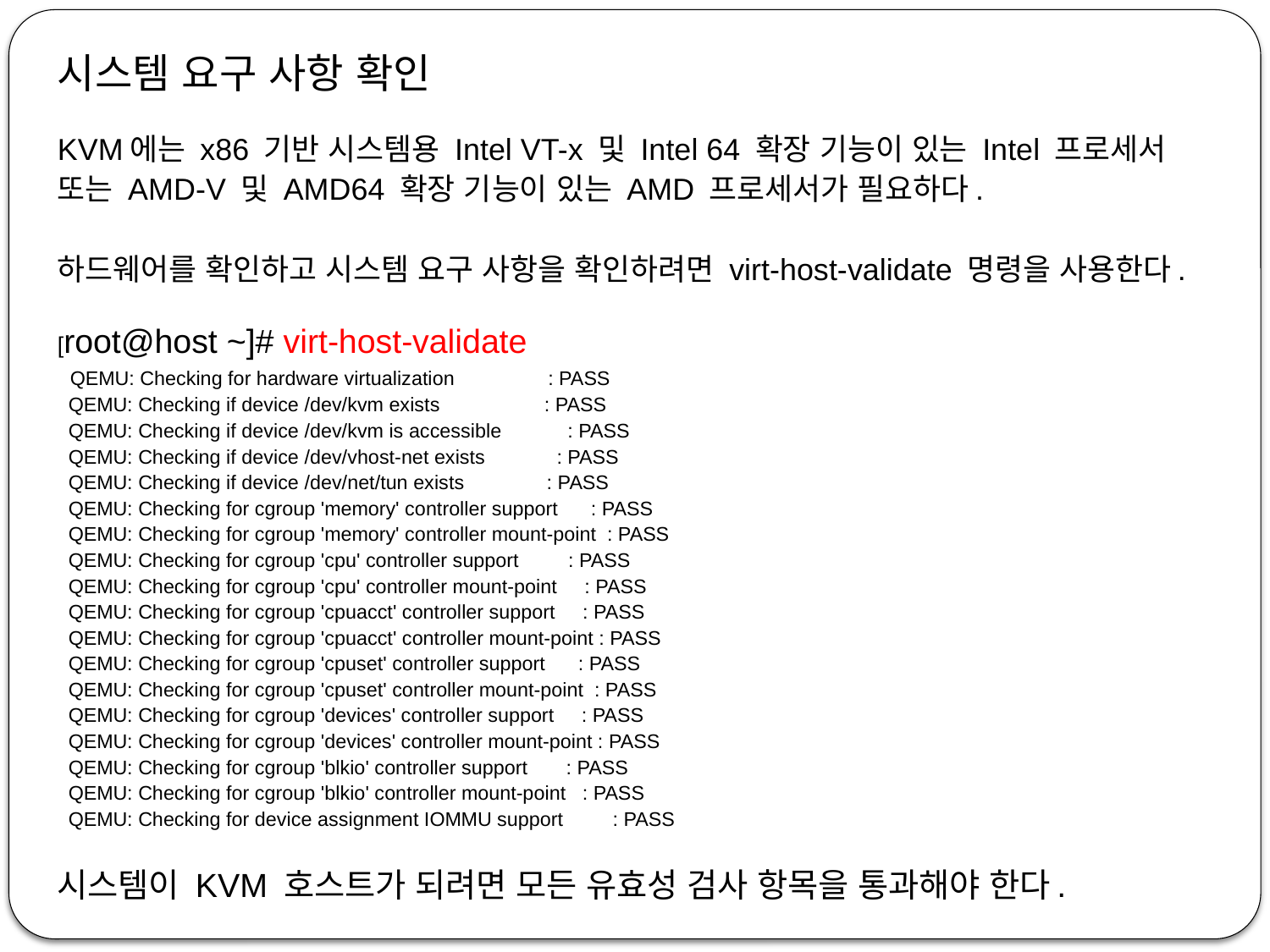

시스템 요구 사항 확인

KVM에는 x86 기반 시스템용 Intel VT-x 및 Intel 64 확장 기능이 있는 Intel 프로세서 또는 AMD-V 및 AMD64 확장 기능이 있는 AMD 프로세서가 필요하다.

하드웨어를 확인하고 시스템 요구 사항을 확인하려면 virt-host-validate 명령을 사용한다.

[root@host ~]# virt-host-validate
  QEMU: Checking for hardware virtualization                 : PASS
  QEMU: Checking if device /dev/kvm exists                   : PASS
  QEMU: Checking if device /dev/kvm is accessible            : PASS
  QEMU: Checking if device /dev/vhost-net exists             : PASS
  QEMU: Checking if device /dev/net/tun exists               : PASS
  QEMU: Checking for cgroup 'memory' controller support      : PASS
  QEMU: Checking for cgroup 'memory' controller mount-point  : PASS
  QEMU: Checking for cgroup 'cpu' controller support         : PASS
  QEMU: Checking for cgroup 'cpu' controller mount-point     : PASS
  QEMU: Checking for cgroup 'cpuacct' controller support     : PASS
  QEMU: Checking for cgroup 'cpuacct' controller mount-point : PASS
  QEMU: Checking for cgroup 'cpuset' controller support      : PASS
  QEMU: Checking for cgroup 'cpuset' controller mount-point  : PASS
  QEMU: Checking for cgroup 'devices' controller support     : PASS
  QEMU: Checking for cgroup 'devices' controller mount-point : PASS
  QEMU: Checking for cgroup 'blkio' controller support       : PASS
  QEMU: Checking for cgroup 'blkio' controller mount-point   : PASS
  QEMU: Checking for device assignment IOMMU support         : PASS

시스템이 KVM 호스트가 되려면 모든 유효성 검사 항목을 통과해야 한다.